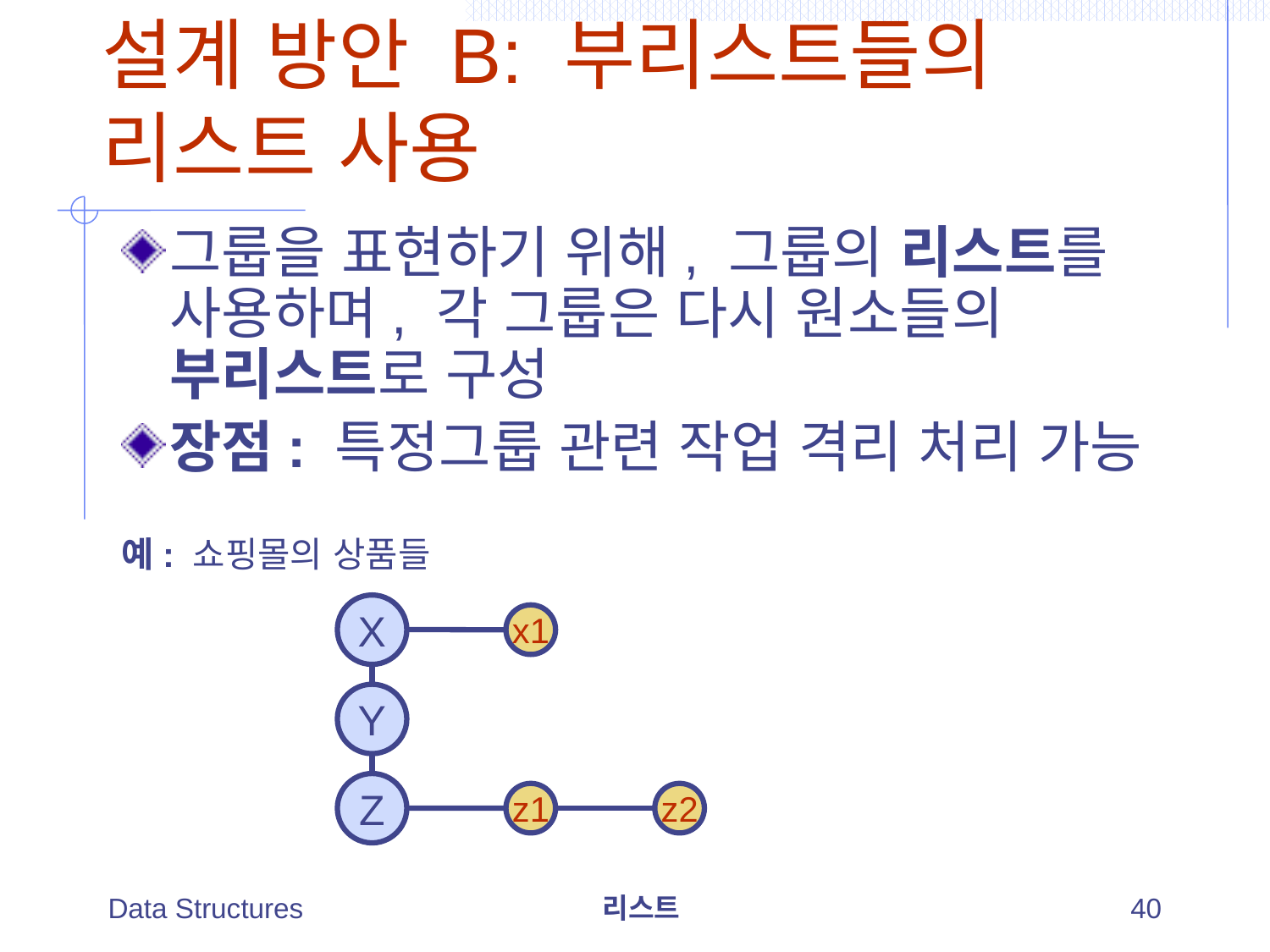

# 설계 방안 B: 부리스트들의  리스트 사용
그룹을 표현하기 위해, 그룹의 리스트를 사용하며, 각 그룹은 다시 원소들의 부리스트로 구성
장점: 특정그룹 관련 작업 격리 처리 가능

예: 쇼핑몰의 상품들
X
x1
Y
Z
z1
z2
Data Structures
리스트
40